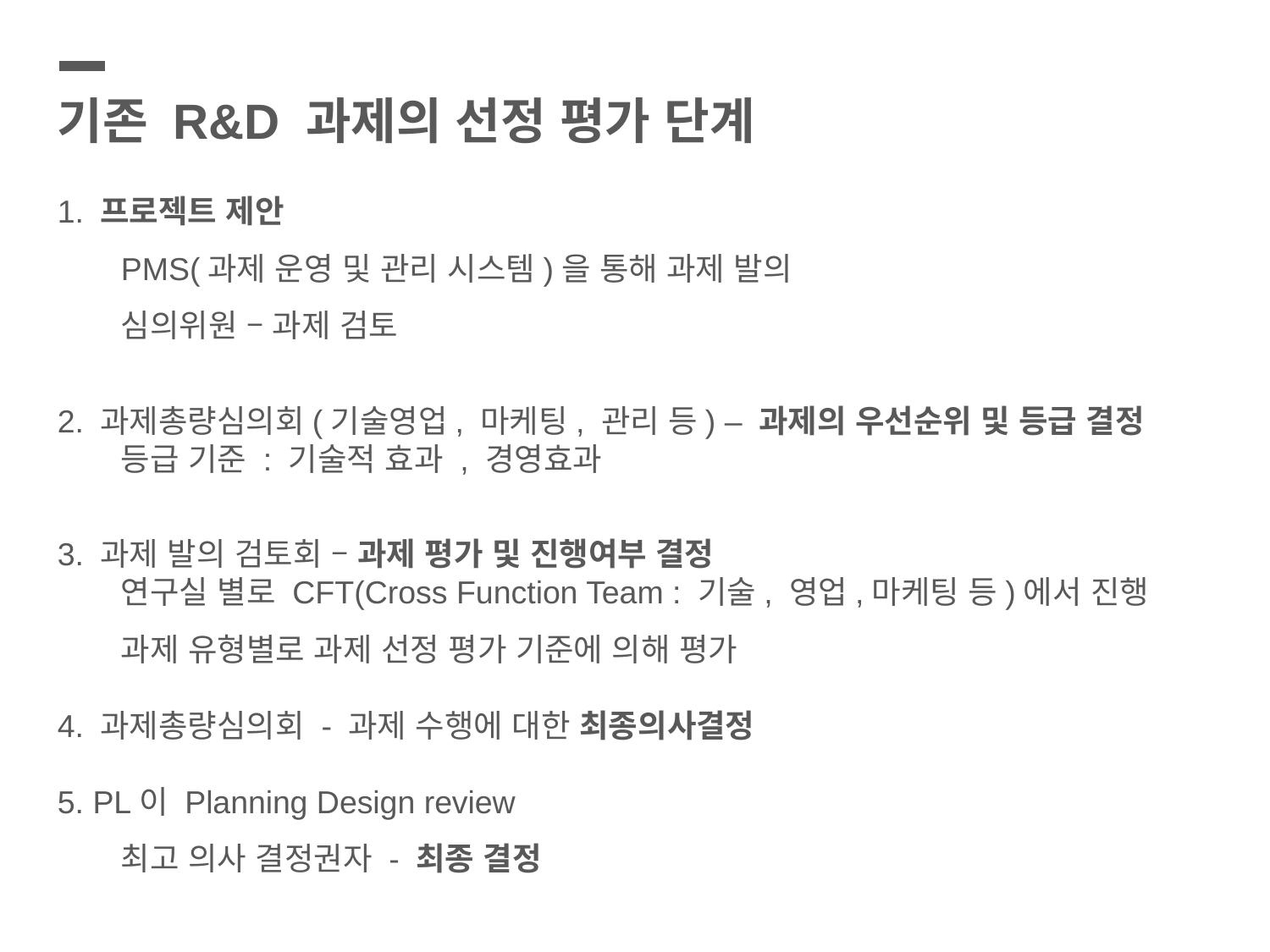

기존 R&D 과제의 선정 평가 단계
1. 프로젝트 제안
PMS(과제 운영 및 관리 시스템)을 통해 과제 발의
심의위원 – 과제 검토

2. 과제총량심의회(기술영업, 마케팅, 관리 등) – 과제의 우선순위 및 등급 결정
등급 기준 : 기술적 효과 , 경영효과

3. 과제 발의 검토회 – 과제 평가 및 진행여부 결정
연구실 별로 CFT(Cross Function Team : 기술, 영업,마케팅 등)에서 진행
과제 유형별로 과제 선정 평가 기준에 의해 평가

4. 과제총량심의회 - 과제 수행에 대한 최종의사결정

5. PL이 Planning Design review
최고 의사 결정권자 - 최종 결정